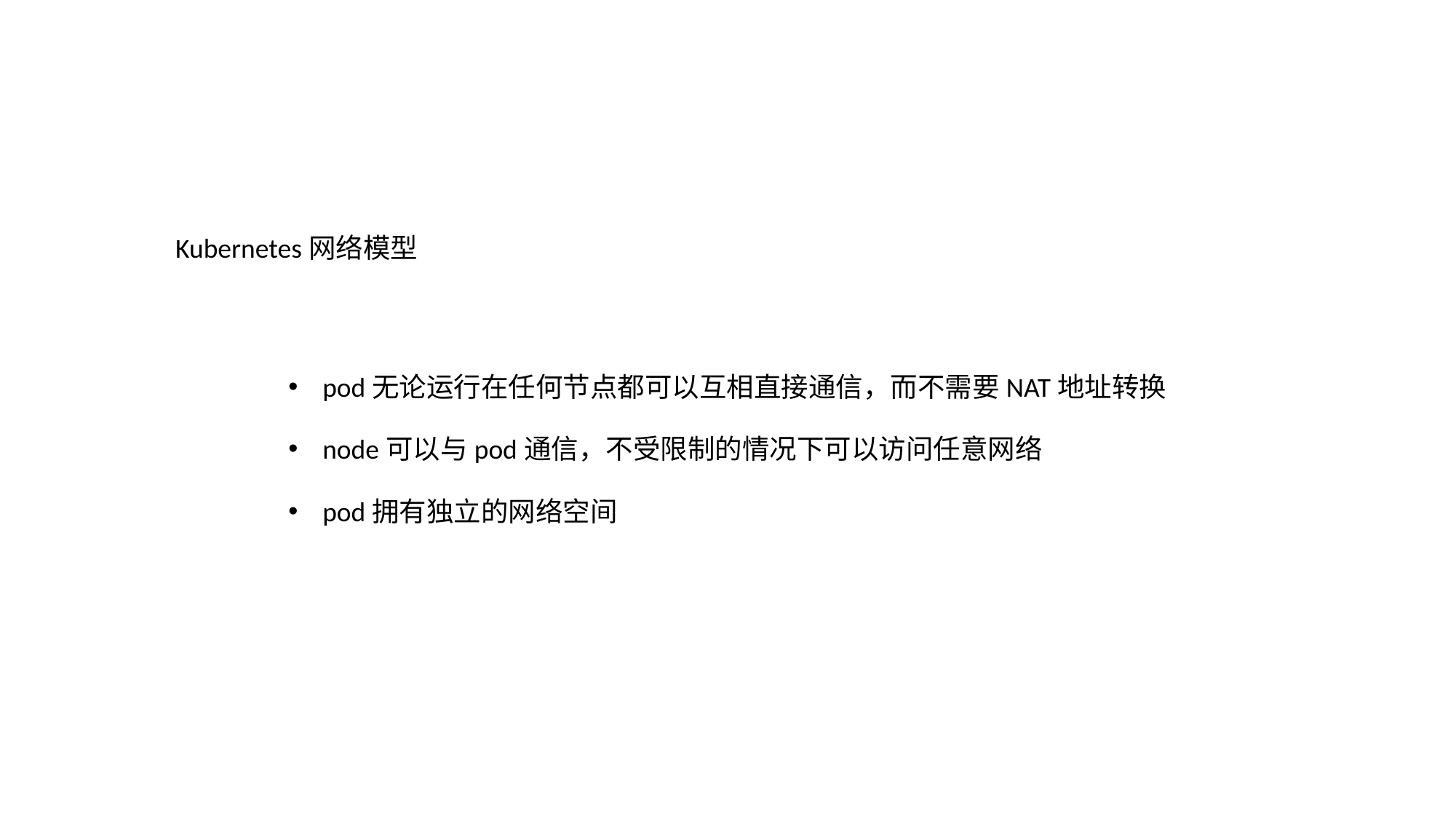

Kubernetes网络模型
pod无论运行在任何节点都可以互相直接通信，而不需要NAT地址转换
node可以与pod通信，不受限制的情况下可以访问任意网络
pod拥有独立的网络空间